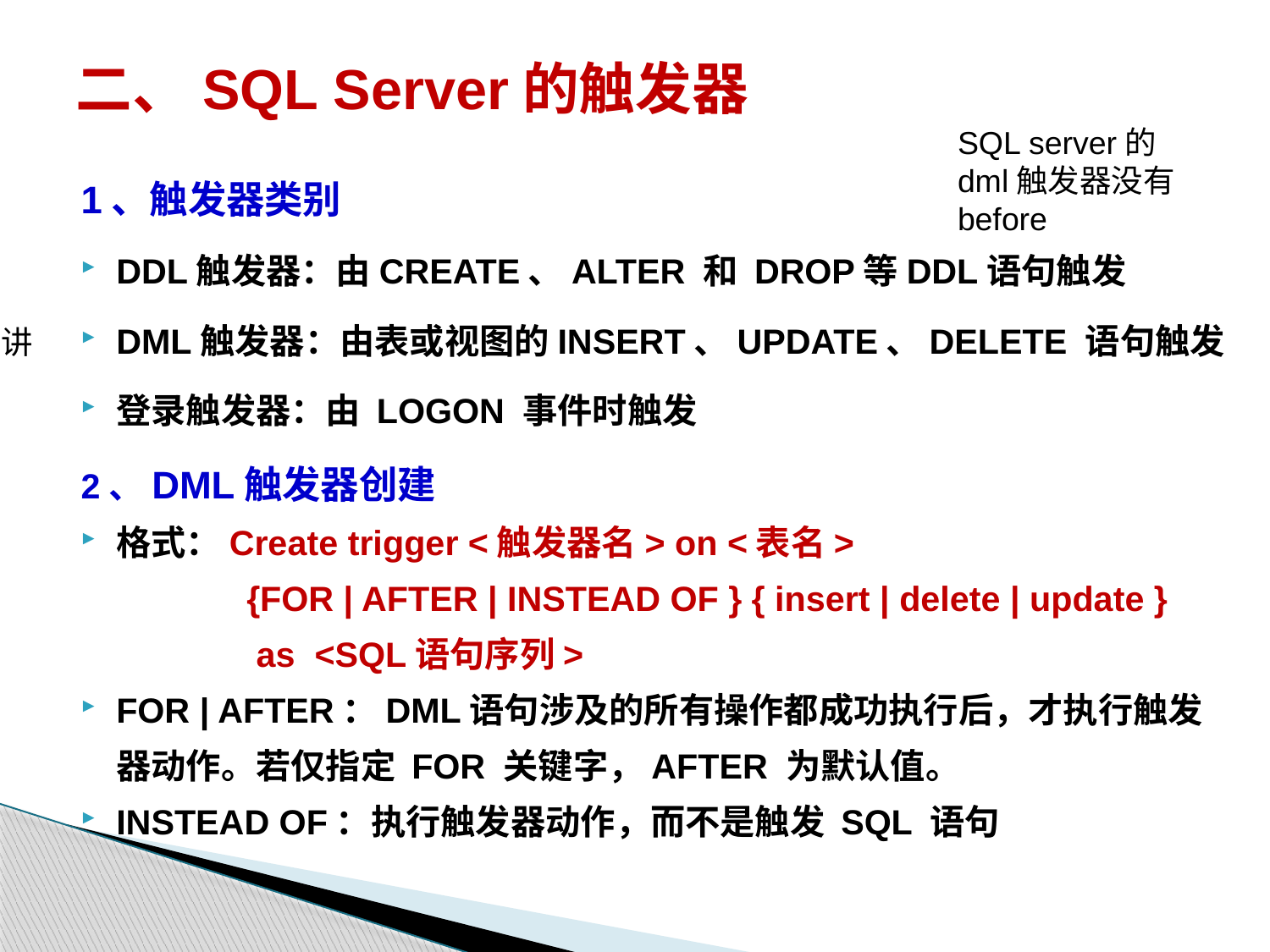

# 二、SQL Server的触发器
SQL server的dml触发器没有before
1、触发器类别
DDL触发器：由CREATE、ALTER 和 DROP等DDL语句触发
DML触发器：由表或视图的INSERT、UPDATE、DELETE 语句触发
登录触发器：由 LOGON 事件时触发
2、DML触发器创建
格式：Create trigger <触发器名> on <表名>
                 {FOR | AFTER | INSTEAD OF } { insert | delete | update }
                  as  <SQL语句序列>
FOR | AFTER：DML语句涉及的所有操作都成功执行后，才执行触发器动作。若仅指定 FOR 关键字，AFTER 为默认值。
INSTEAD OF：执行触发器动作，而不是触发 SQL 语句
主要讲